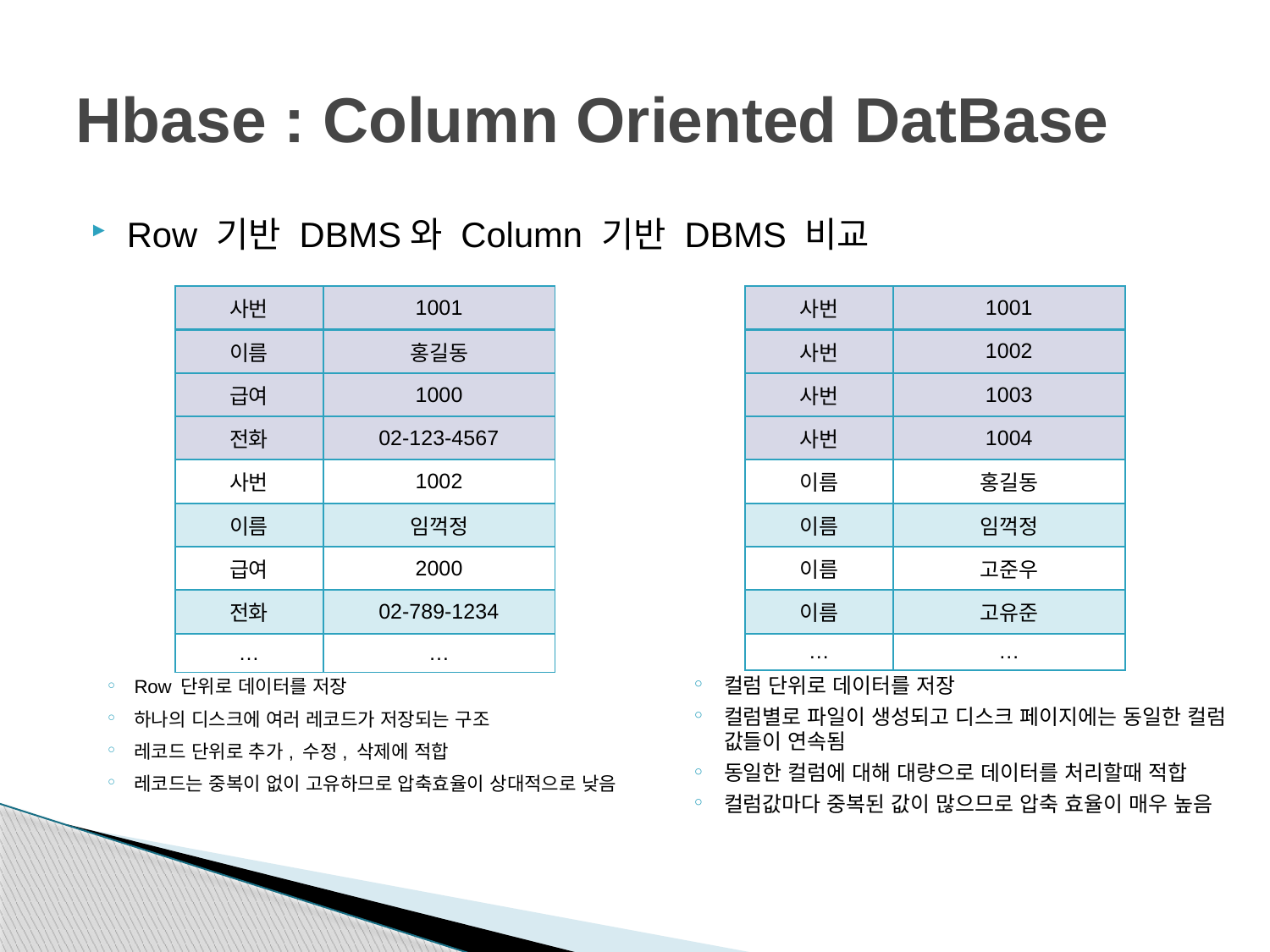

# Hbase : Column Oriented DatBase
Row 기반 DBMS와 Column 기반 DBMS 비교

| 사번 | 1001 |
| --- | --- |
| 이름 | 홍길동 |
| 급여 | 1000 |
| 전화 | 02-123-4567 |
| 사번 | 1002 |
| 이름 | 임꺽정 |
| 급여 | 2000 |
| 전화 | 02-789-1234 |
| … | … |
| 사번 | 1001 |
| --- | --- |
| 사번 | 1002 |
| 사번 | 1003 |
| 사번 | 1004 |
| 이름 | 홍길동 |
| 이름 | 임꺽정 |
| 이름 | 고준우 |
| 이름 | 고유준 |
| … | … |
컬럼 단위로 데이터를 저장
컬럼별로 파일이 생성되고 디스크 페이지에는 동일한 컬럼 값들이 연속됨
동일한 컬럼에 대해 대량으로 데이터를 처리할때 적합
컬럼값마다 중복된 값이 많으므로 압축 효율이 매우 높음
Row 단위로 데이터를 저장
하나의 디스크에 여러 레코드가 저장되는 구조
레코드 단위로 추가, 수정, 삭제에 적합
레코드는 중복이 없이 고유하므로 압축효율이 상대적으로 낮음